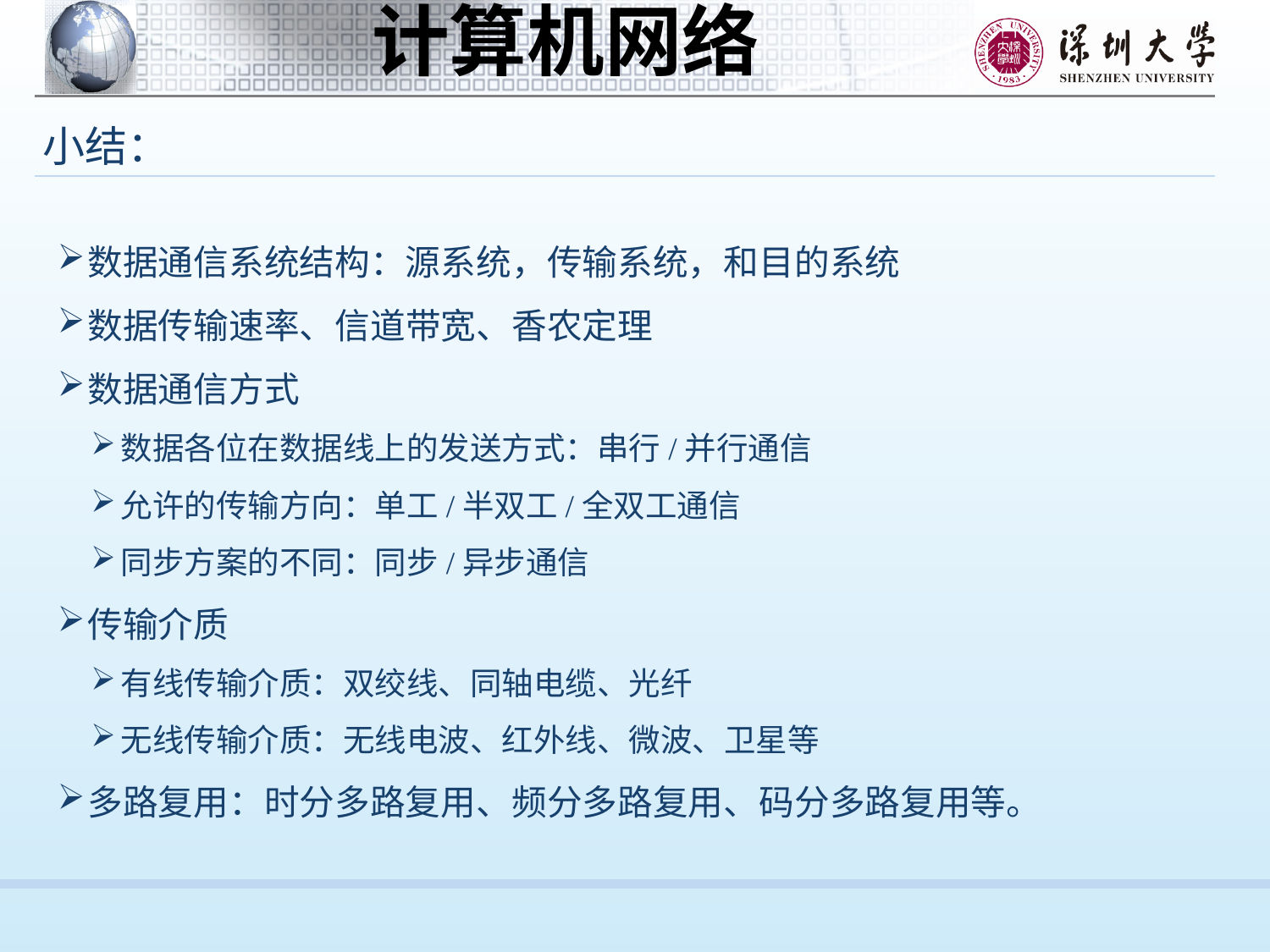

小结：

数据通信系统结构：源系统，传输系统，和目的系统
数据传输速率、信道带宽、香农定理
数据通信方式
数据各位在数据线上的发送方式：串行/并行通信
允许的传输方向：单工/半双工/全双工通信
同步方案的不同：同步/异步通信
传输介质
有线传输介质：双绞线、同轴电缆、光纤
无线传输介质：无线电波、红外线、微波、卫星等
多路复用：时分多路复用、频分多路复用、码分多路复用等。